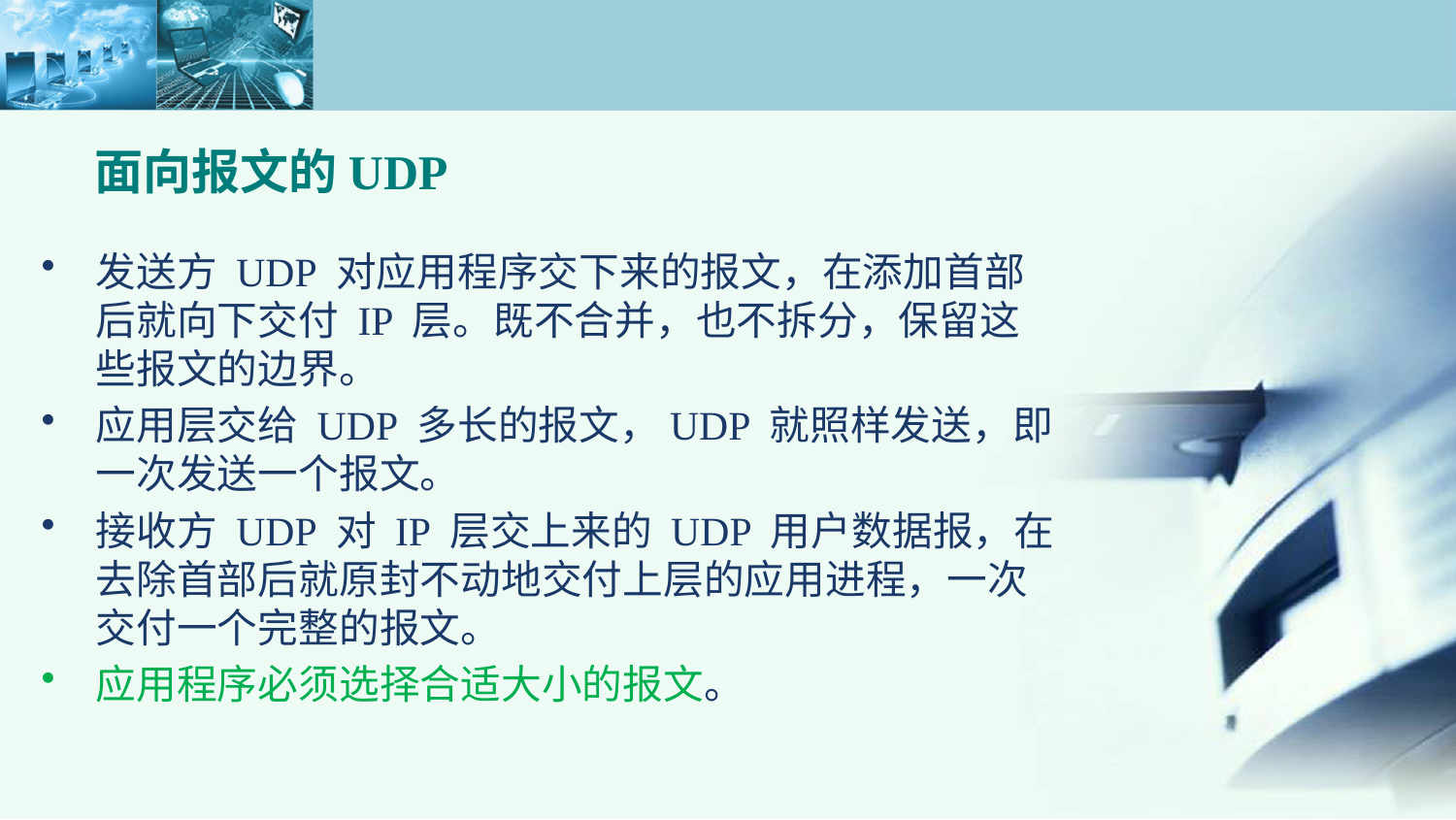

面向报文的UDP
发送方 UDP 对应用程序交下来的报文，在添加首部后就向下交付 IP 层。既不合并，也不拆分，保留这些报文的边界。
应用层交给 UDP 多长的报文，UDP 就照样发送，即一次发送一个报文。
接收方 UDP 对 IP 层交上来的 UDP 用户数据报，在去除首部后就原封不动地交付上层的应用进程，一次交付一个完整的报文。
应用程序必须选择合适大小的报文。